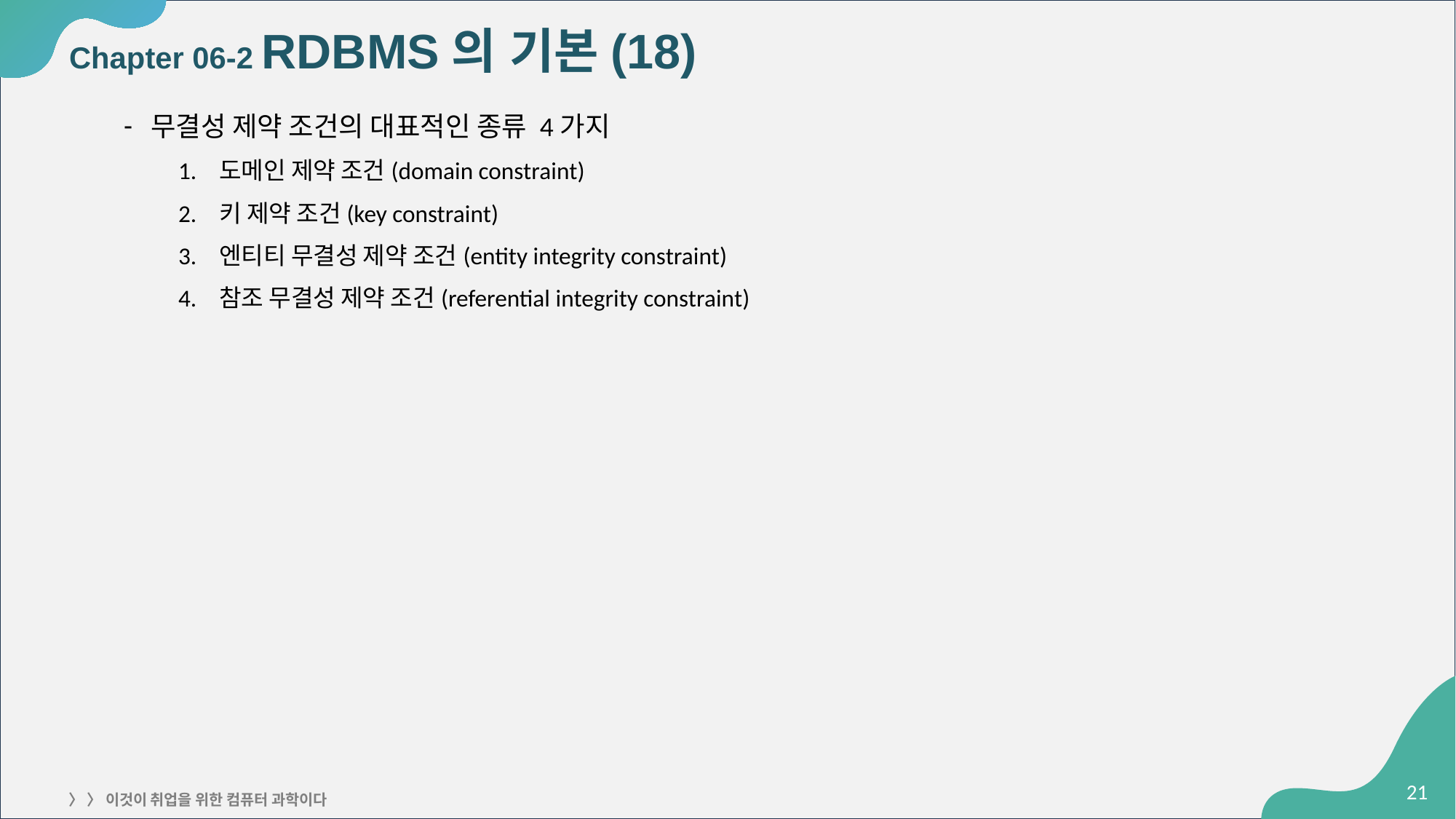

# Chapter 06-2 RDBMS의 기본(18)
무결성 제약 조건의 대표적인 종류 4가지
도메인 제약 조건(domain constraint)
키 제약 조건(key constraint)
엔티티 무결성 제약 조건(entity integrity constraint)
참조 무결성 제약 조건(referential integrity constraint)
21
〉 〉 이것이 취업을 위한 컴퓨터 과학이다